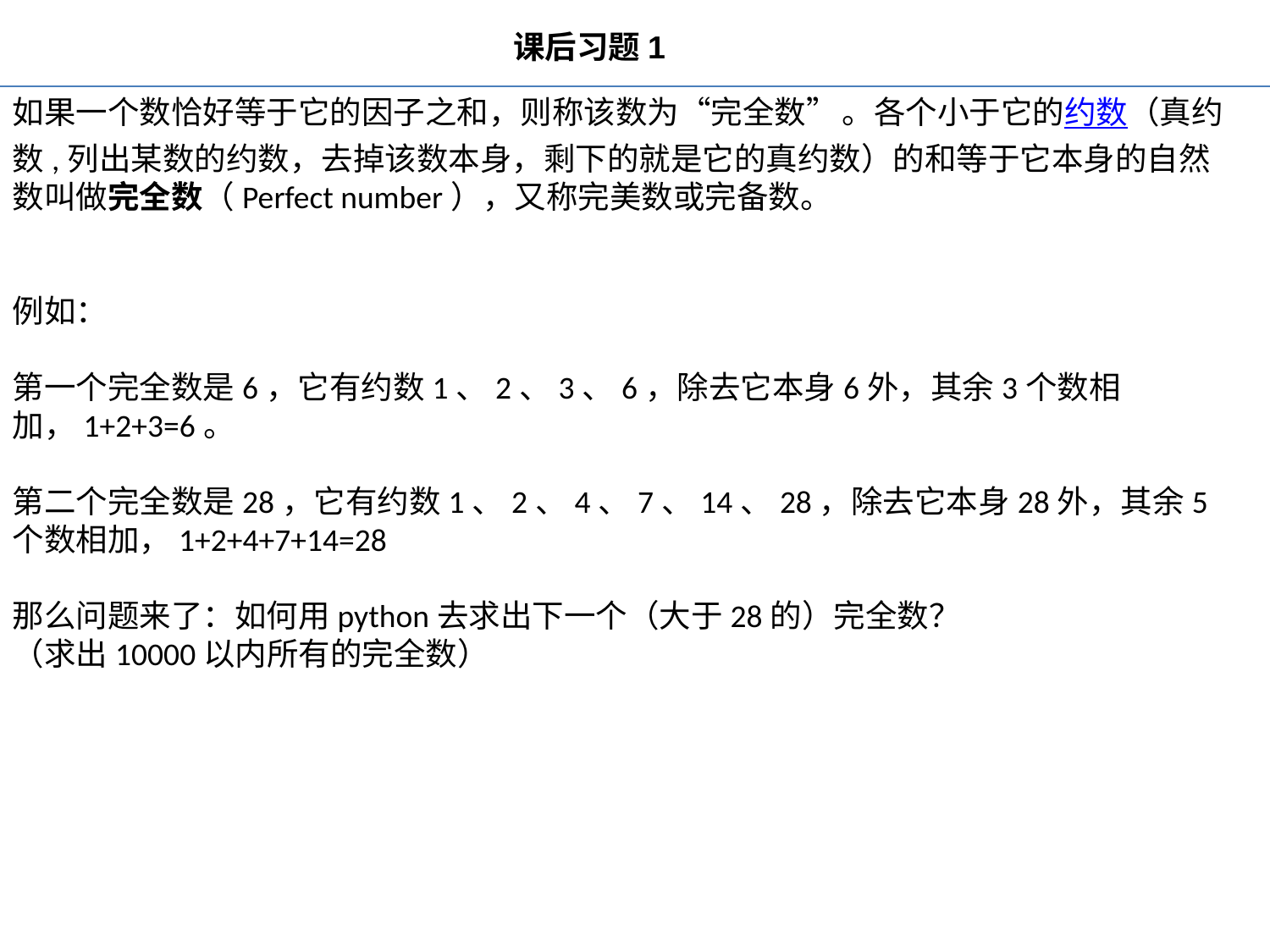

课后习题1
如果一个数恰好等于它的因子之和，则称该数为“完全数” 。各个小于它的约数（真约数,列出某数的约数，去掉该数本身，剩下的就是它的真约数）的和等于它本身的自然数叫做完全数（Perfect number），又称完美数或完备数。

例如：

第一个完全数是6，它有约数1、2、3、6，除去它本身6外，其余3个数相加，1+2+3=6。

第二个完全数是28，它有约数1、2、4、7、14、28，除去它本身28外，其余5个数相加，1+2+4+7+14=28

那么问题来了：如何用python去求出下一个（大于28的）完全数？
（求出10000以内所有的完全数）